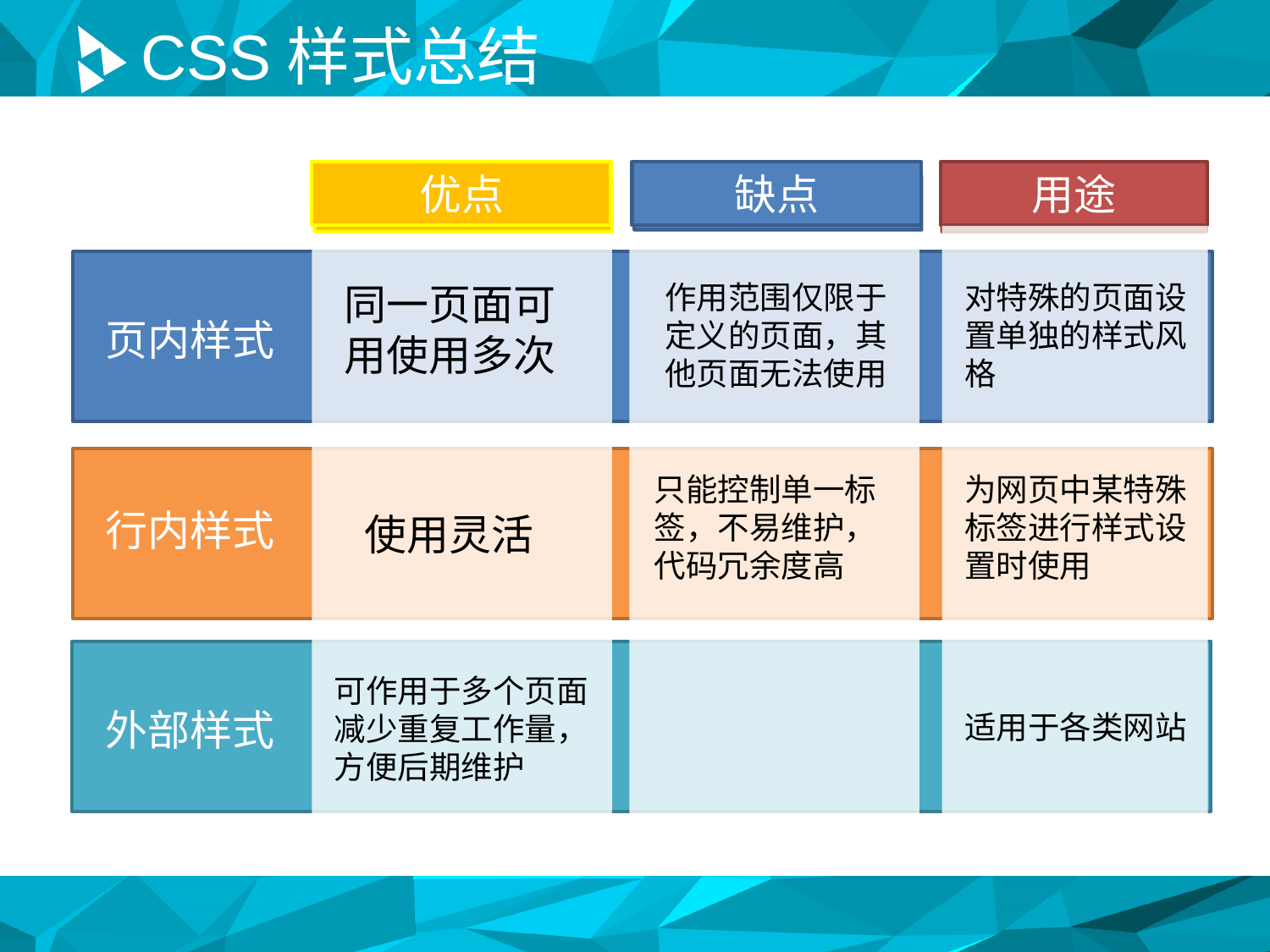

CSS样式总结
优点

缺点
用途

同一页面可用使用多次
作用范围仅限于定义的页面，其他页面无法使用
对特殊的页面设置单独的样式风格
页内样式

只能控制单一标签，不易维护，代码冗余度高
为网页中某特殊标签进行样式设置时使用
行内样式
使用灵活

可作用于多个页面减少重复工作量，方便后期维护
外部样式
适用于各类网站